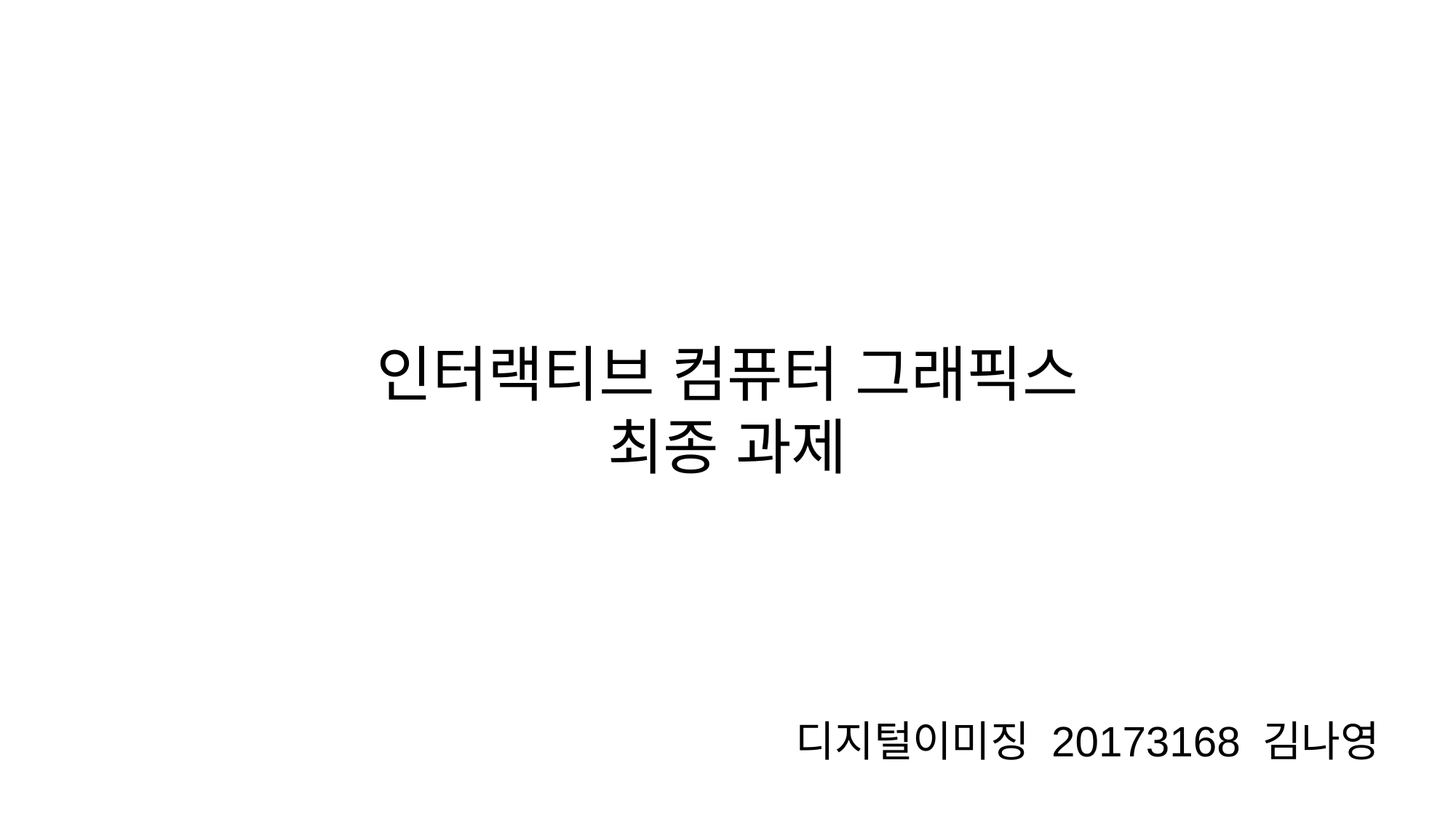

인터랙티브 컴퓨터 그래픽스
최종 과제
디지털이미징 20173168 김나영